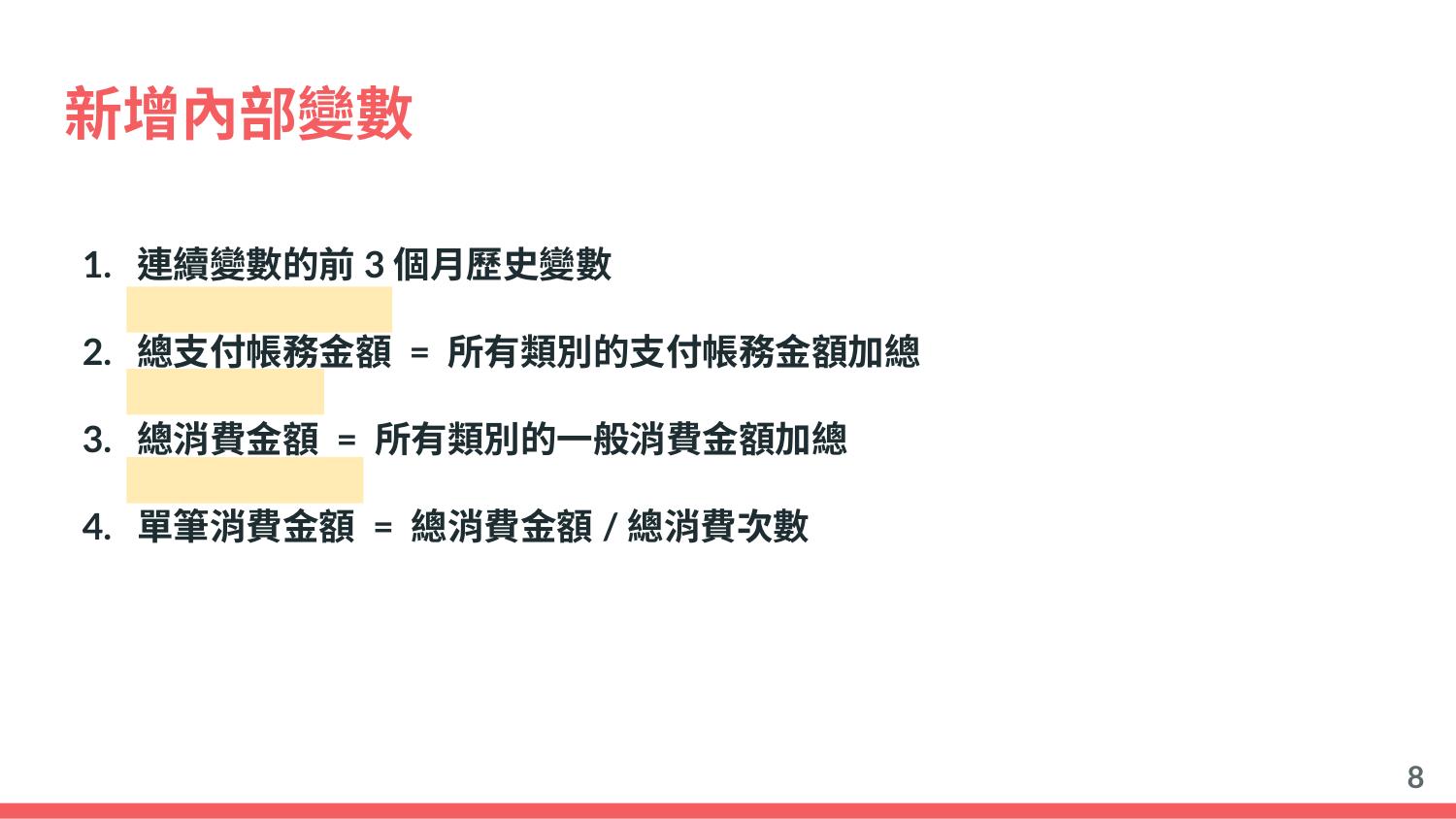

# 新增內部變數
連續變數的前3個月歷史變數
總支付帳務金額 = 所有類別的支付帳務金額加總
總消費金額 = 所有類別的一般消費金額加總
單筆消費金額 = 總消費金額/總消費次數

8